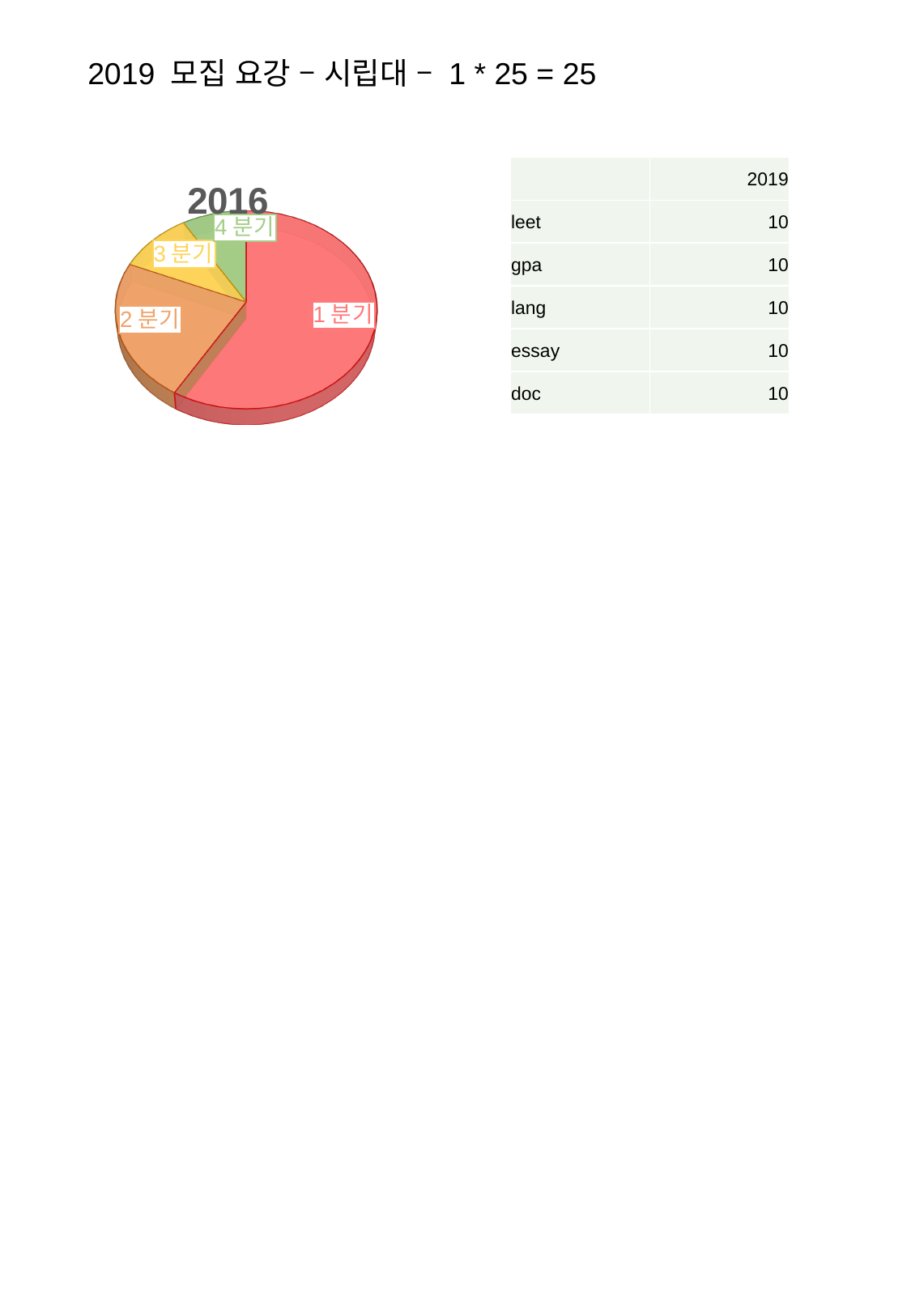

2019 모집 요강 – 시립대 – 1 * 25 = 25

[unsupported chart]

|  | 2019 |
| --- | --- |
| leet | 10 |
| gpa | 10 |
| lang | 10 |
| essay | 10 |
| doc | 10 |